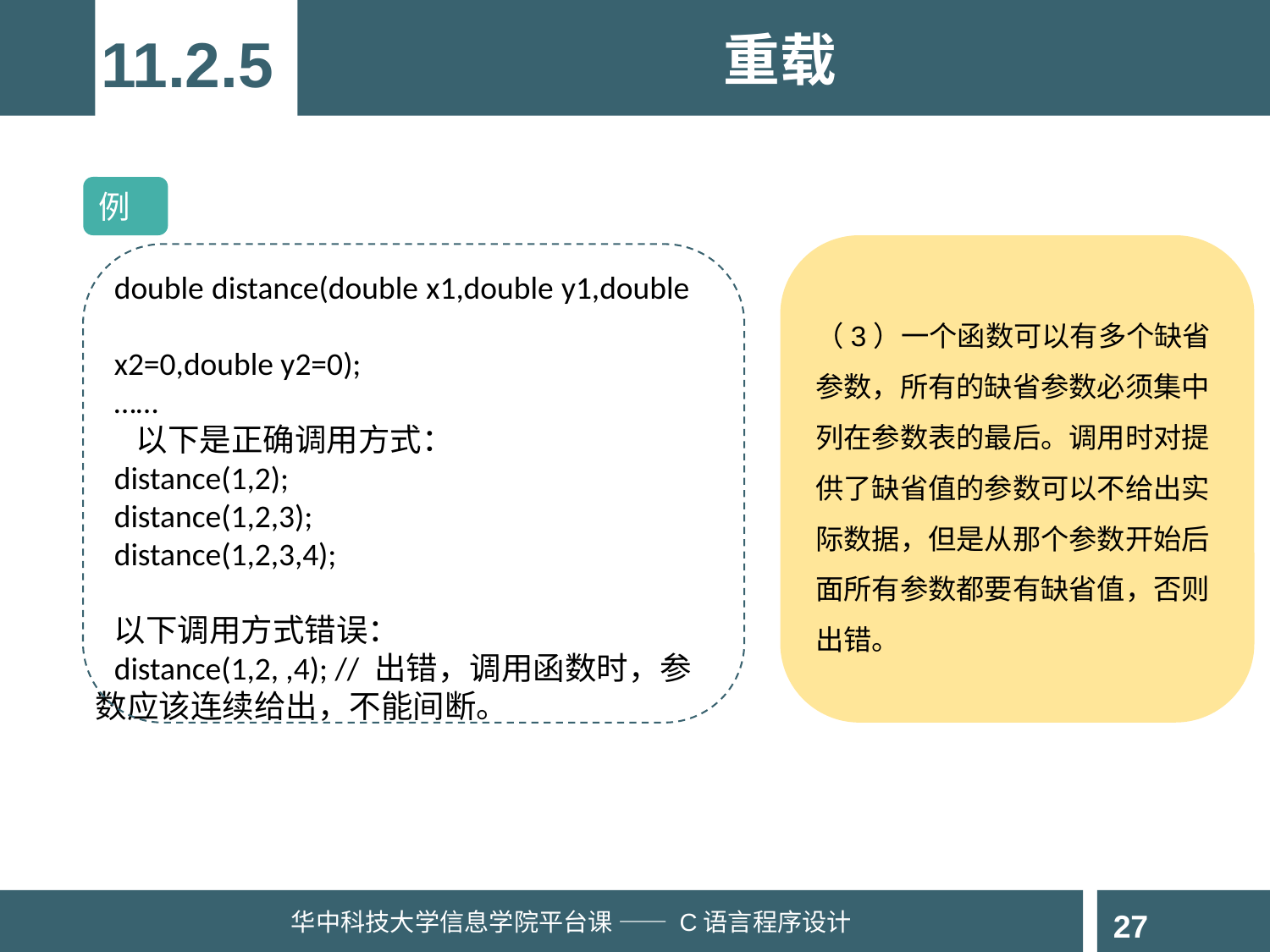

11.2.5
重载
例
（3）一个函数可以有多个缺省参数，所有的缺省参数必须集中列在参数表的最后。调用时对提供了缺省值的参数可以不给出实际数据，但是从那个参数开始后面所有参数都要有缺省值，否则出错。

double distance(double x1,double y1,double
x2=0,double y2=0);
……
  以下是正确调用方式：
distance(1,2);
distance(1,2,3);
distance(1,2,3,4);

以下调用方式错误：
distance(1,2, ,4); // 出错，调用函数时，参数应该连续给出，不能间断。